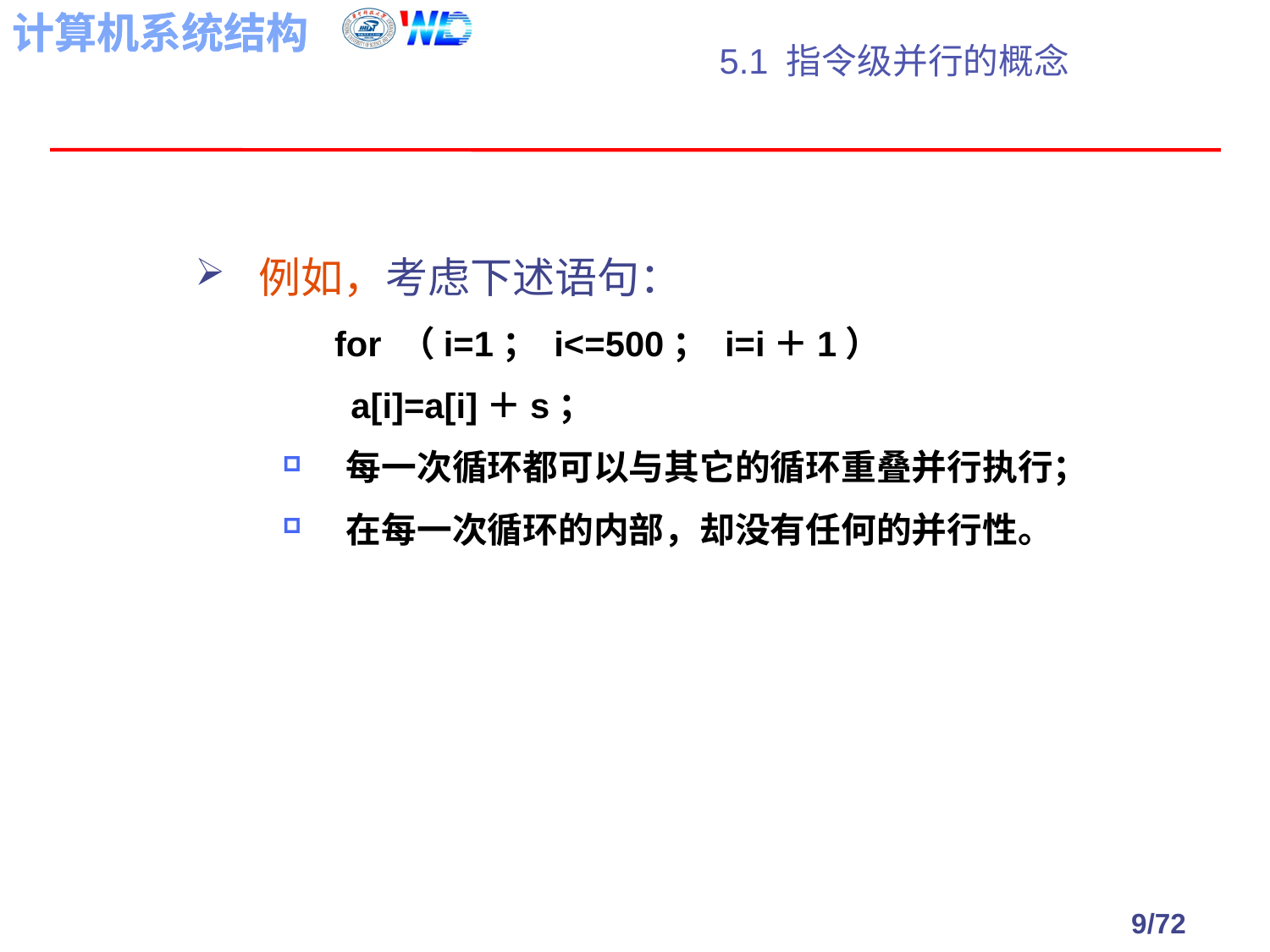

# 5.1 指令级并行的概念
例如，考虑下述语句：
     for （i=1； i<=500； i=i＋1）
       a[i]=a[i]＋s；
每一次循环都可以与其它的循环重叠并行执行；
在每一次循环的内部，却没有任何的并行性。